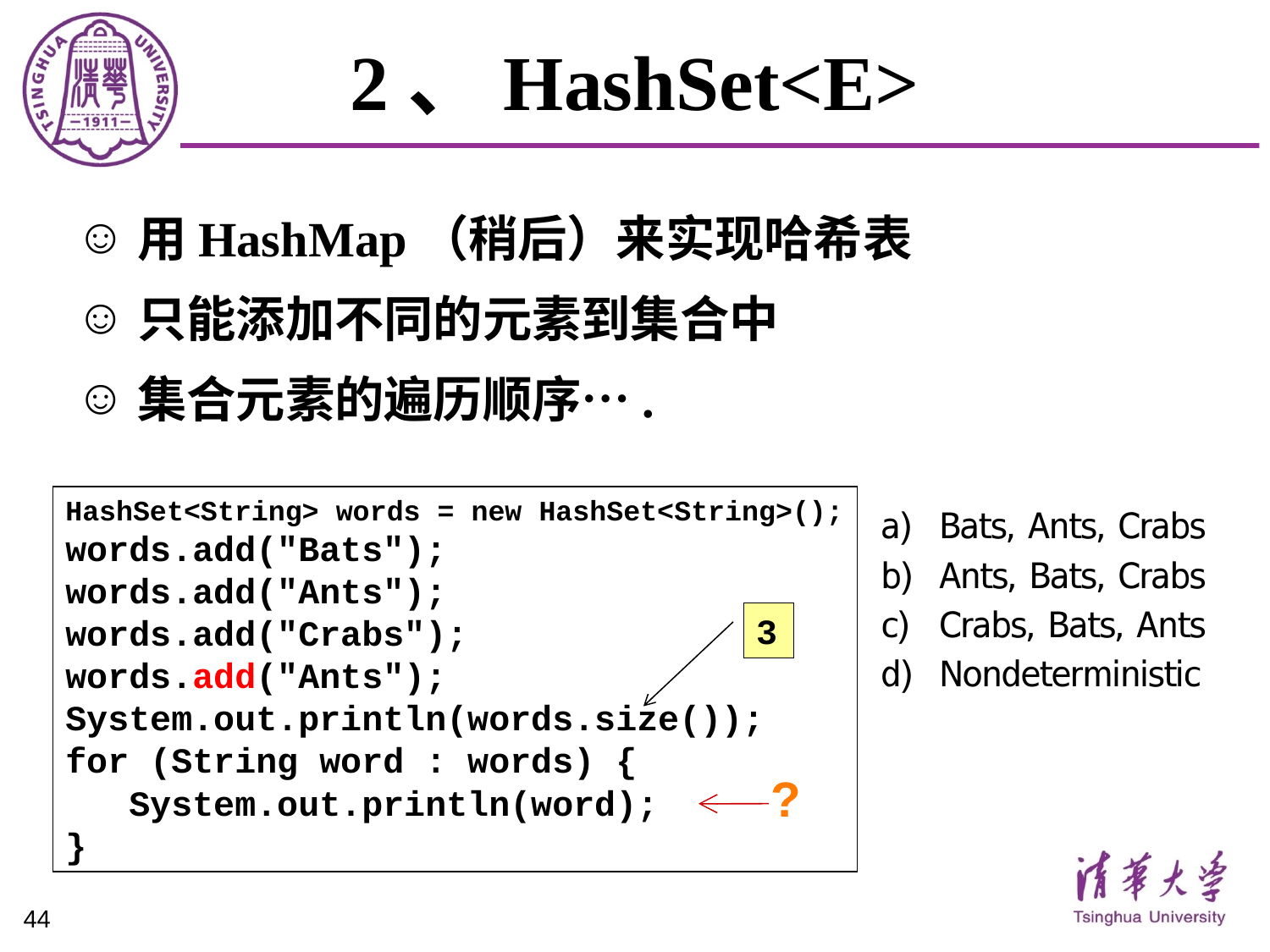

# 2、HashSet<E>
用HashMap（稍后）来实现哈希表
只能添加不同的元素到集合中
集合元素的遍历顺序….
HashSet<String> words = new HashSet<String>();
words.add("Bats");
words.add("Ants");
words.add("Crabs");
words.add("Ants");
System.out.println(words.size());
for (String word : words) {
   System.out.println(word);
}
Bats, Ants, Crabs
Ants, Bats, Crabs
Crabs, Bats, Ants
Nondeterministic
3
?

44